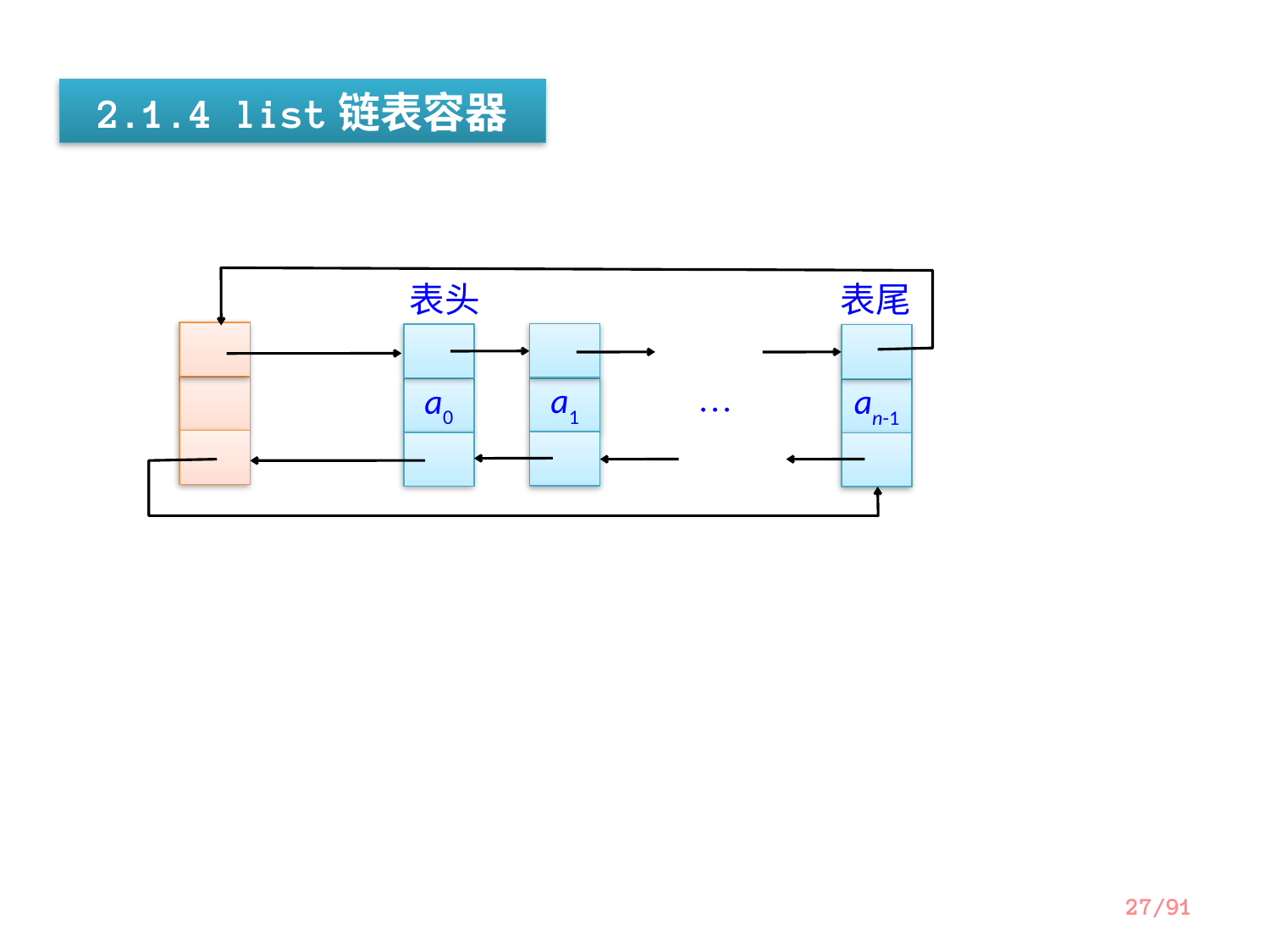

2.1.4 list链表容器

表头
表尾

…

a1
a0
an-1

27/91